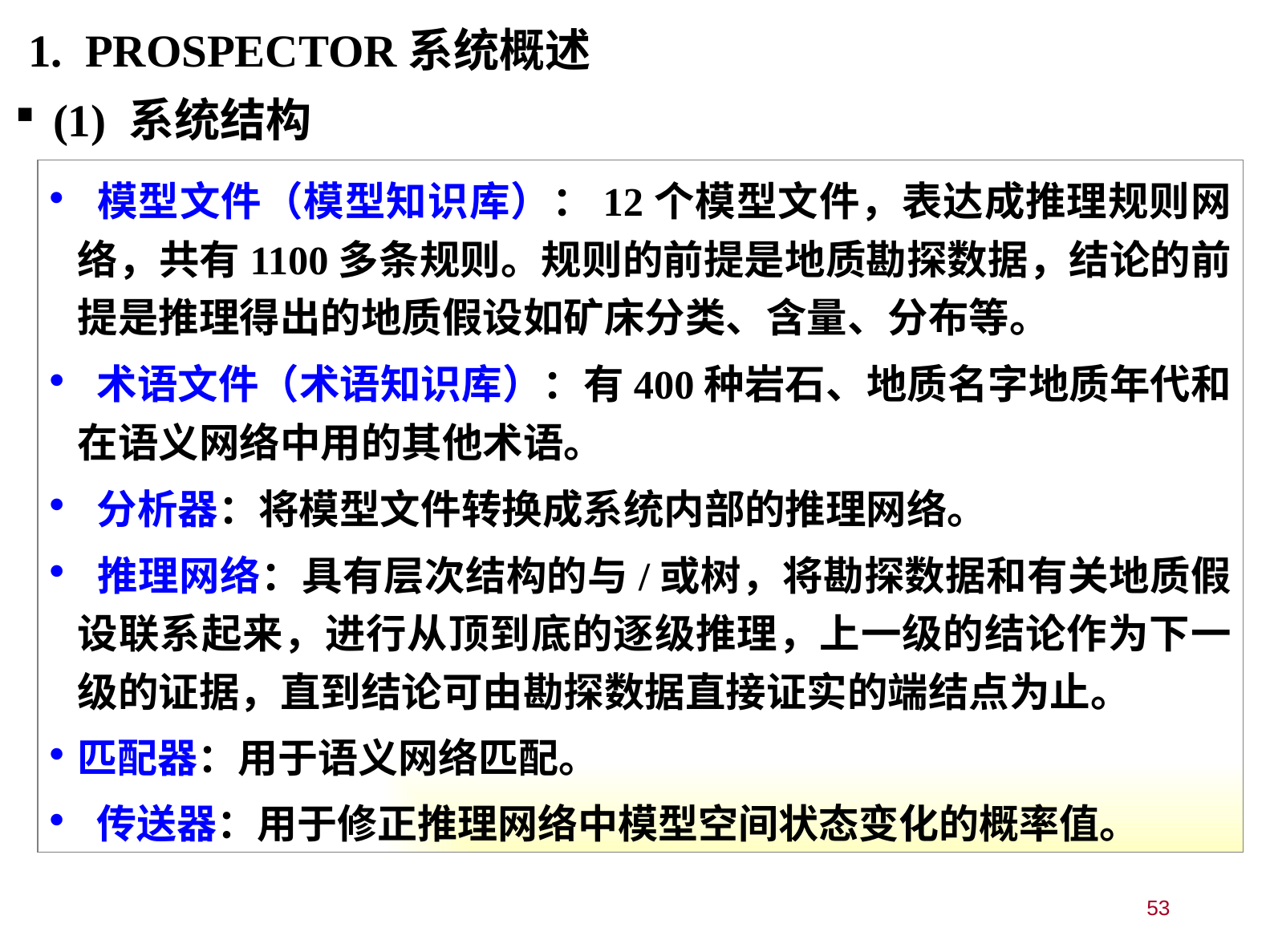

1.  PROSPECTOR系统概述
(1) 系统结构
 模型文件（模型知识库）：12个模型文件，表达成推理规则网络，共有1100多条规则。规则的前提是地质勘探数据，结论的前提是推理得出的地质假设如矿床分类、含量、分布等。
 术语文件（术语知识库）：有400种岩石、地质名字地质年代和在语义网络中用的其他术语。
 分析器：将模型文件转换成系统内部的推理网络。
 推理网络：具有层次结构的与/或树，将勘探数据和有关地质假设联系起来，进行从顶到底的逐级推理，上一级的结论作为下一级的证据，直到结论可由勘探数据直接证实的端结点为止。
匹配器：用于语义网络匹配。
 传送器：用于修正推理网络中模型空间状态变化的概率值。

53